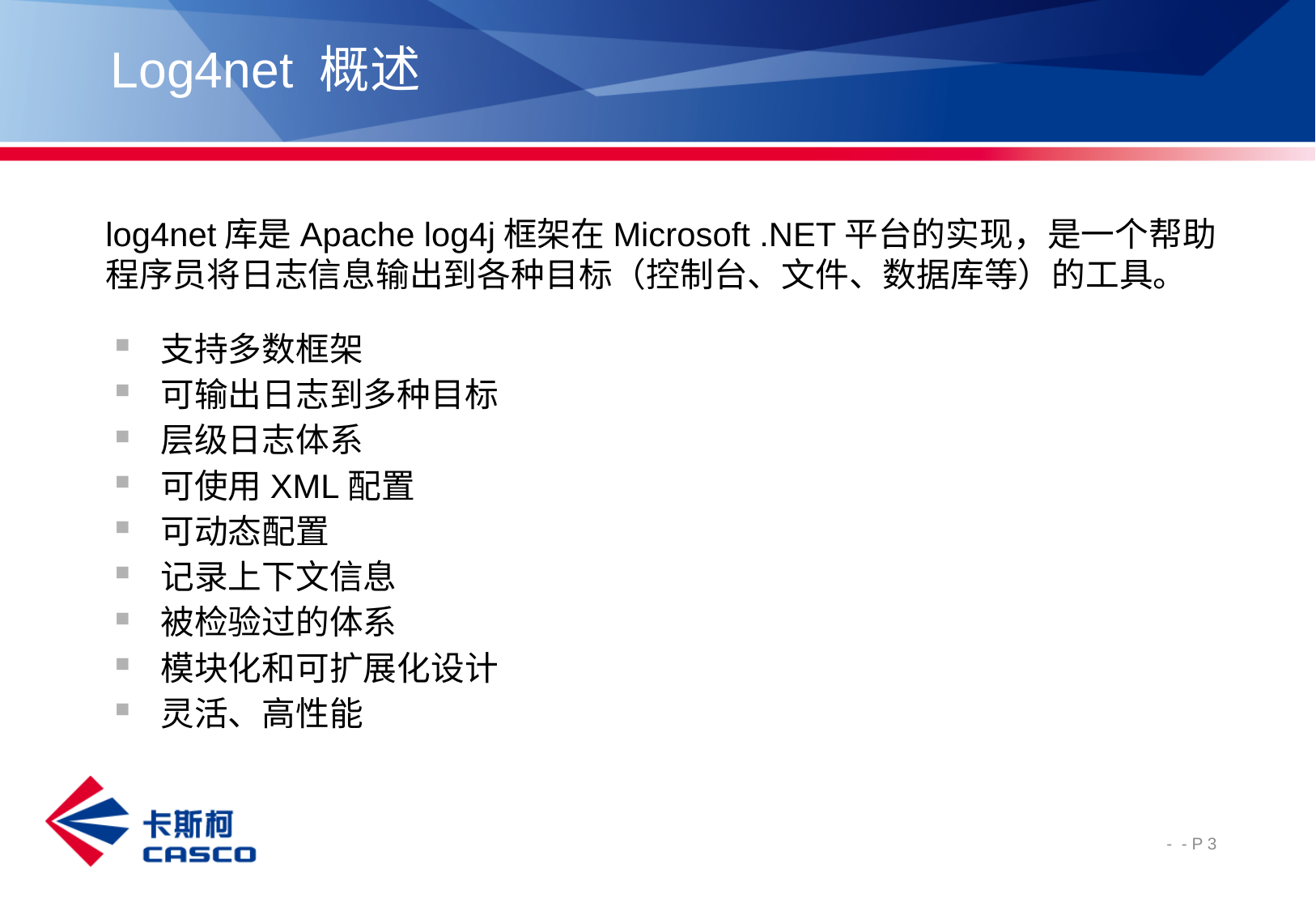

# Log4net 概述
log4net库是Apache log4j框架在Microsoft .NET平台的实现，是一个帮助程序员将日志信息输出到各种目标（控制台、文件、数据库等）的工具。
支持多数框架
可输出日志到多种目标
层级日志体系
可使用XML配置
可动态配置
记录上下文信息
被检验过的体系
模块化和可扩展化设计
灵活、高性能
 -  - P 3